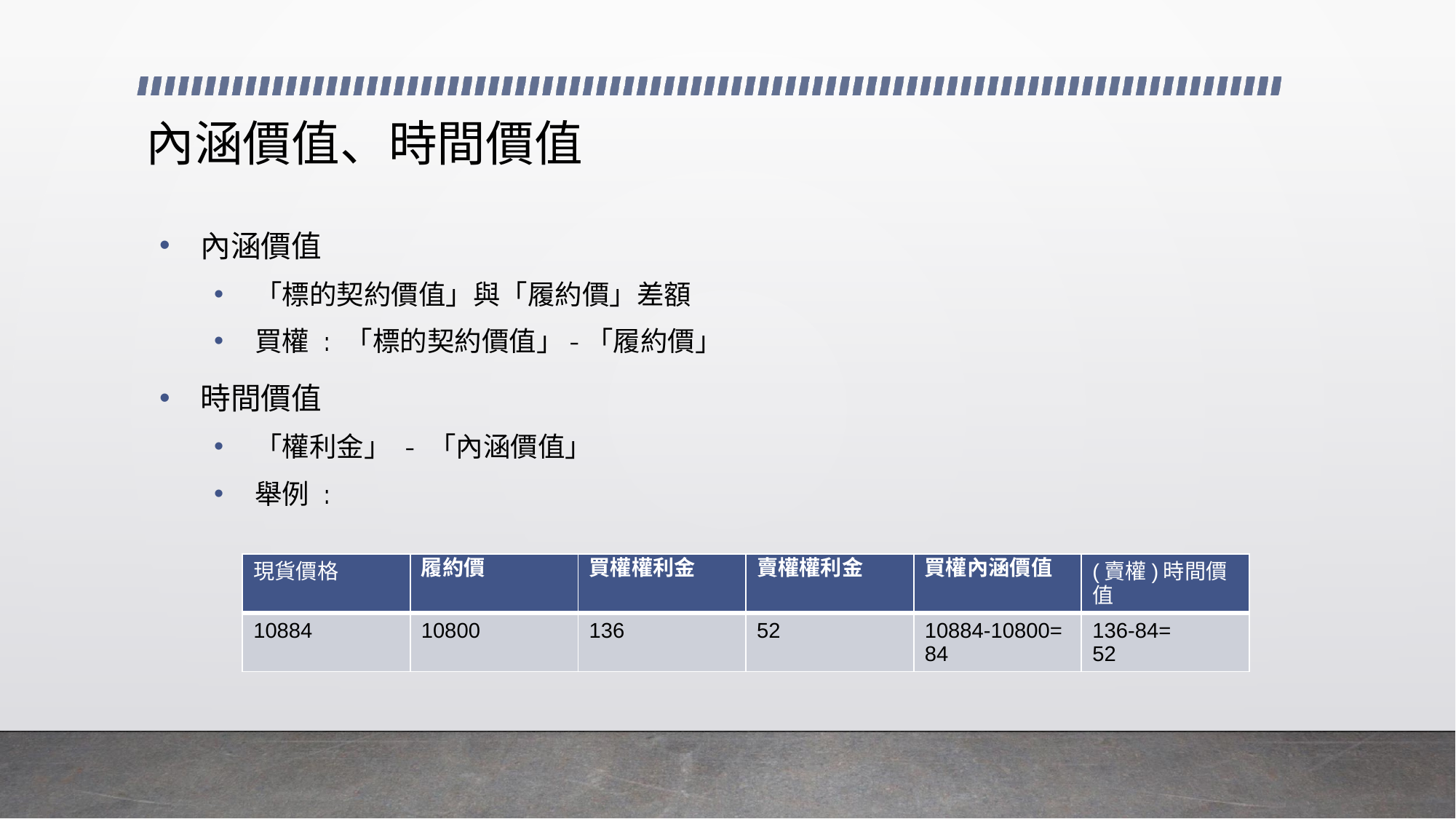

# 內涵價值、時間價值
內涵價值
「標的契約價值」與「履約價」差額
買權 : 「標的契約價值」-「履約價」
時間價值
「權利金」 - 「內涵價值」
舉例 :

| 現貨價格 | 履約價 | 買權權利金 | 賣權權利金 | 買權內涵價值 | (賣權)時間價值 |
| --- | --- | --- | --- | --- | --- |
| 10884 | 10800 | 136 | 52 | 10884-10800= 84 | 136-84= 52 |